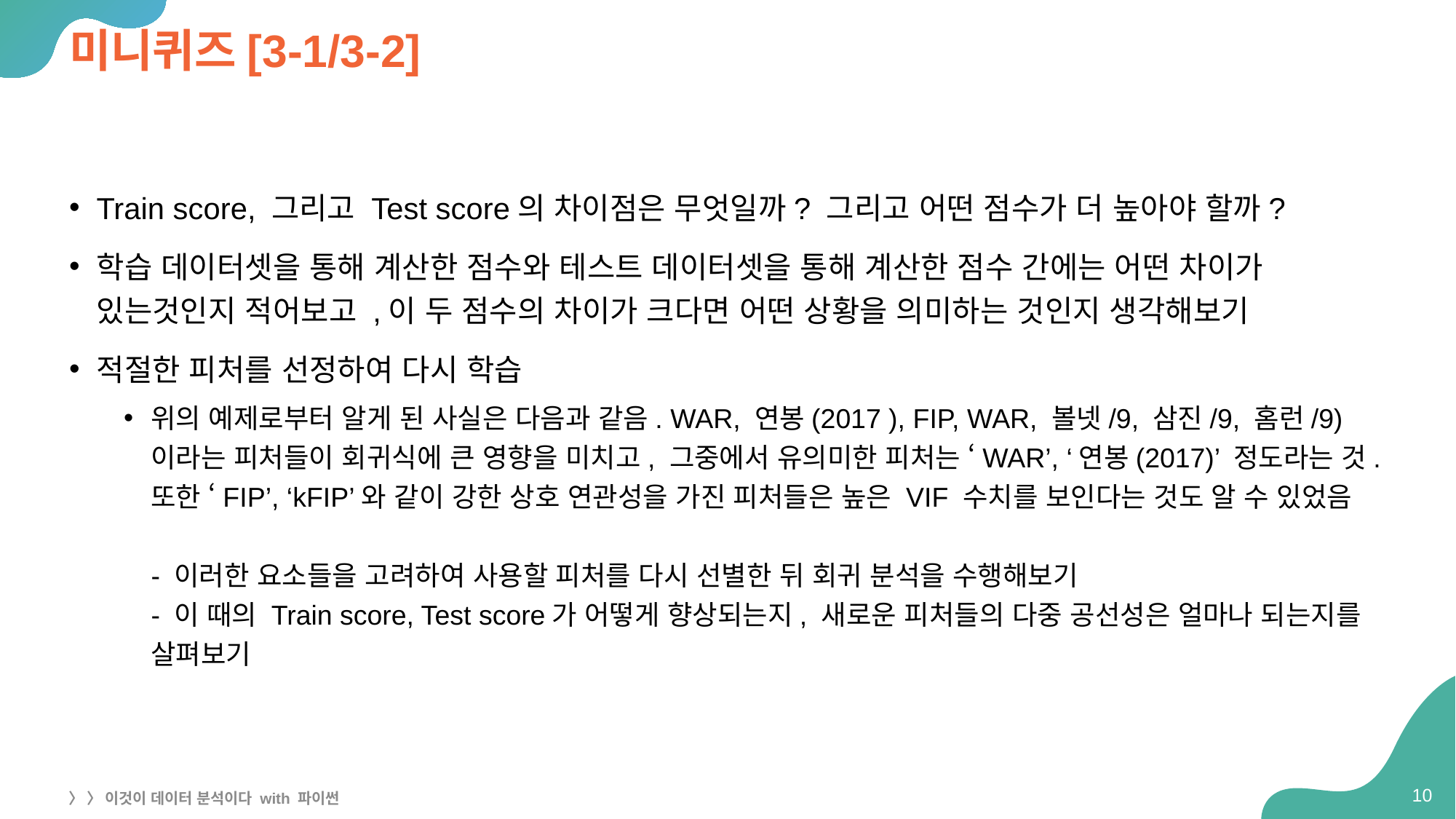

# 미니퀴즈[3-1/3-2]
Train score, 그리고 Test score의 차이점은 무엇일까? 그리고 어떤 점수가 더 높아야 할까?
학습 데이터셋을 통해 계산한 점수와 테스트 데이터셋을 통해 계산한 점수 간에는 어떤 차이가 있는것인지 적어보고 ,이 두 점수의 차이가 크다면 어떤 상황을 의미하는 것인지 생각해보기
적절한 피처를 선정하여 다시 학습
위의 예제로부터 알게 된 사실은 다음과 같음. WAR, 연봉(2017 ), FIP, WAR, 볼넷/9, 삼진/9, 홈런/9)이라는 피처들이 회귀식에 큰 영향을 미치고, 그중에서 유의미한 피처는 ‘WAR’, ‘연봉(2017)’ 정도라는 것. 또한 ‘FIP’, ‘kFIP’와 같이 강한 상호 연관성을 가진 피처들은 높은 VIF 수치를 보인다는 것도 알 수 있었음
- 이러한 요소들을 고려하여 사용할 피처를 다시 선별한 뒤 회귀 분석을 수행해보기
- 이 때의 Train score, Test score가 어떻게 향상되는지, 새로운 피처들의 다중 공선성은 얼마나 되는지를 살펴보기
10
〉 〉 이것이 데이터 분석이다 with 파이썬